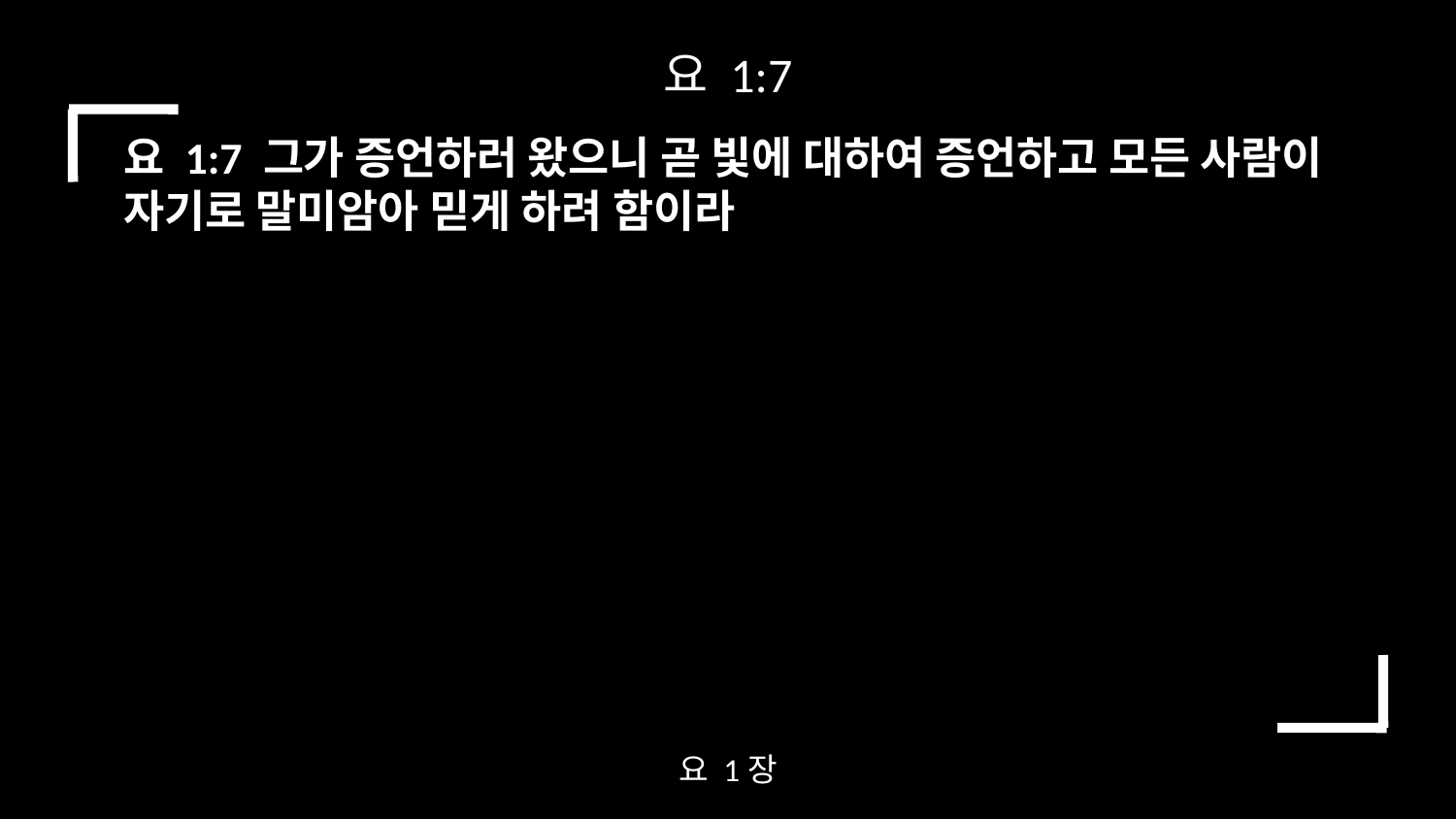

요 1:7

요 1:7 그가 증언하러 왔으니 곧 빛에 대하여 증언하고 모든 사람이 자기로 말미암아 믿게 하려 함이라

요 1장